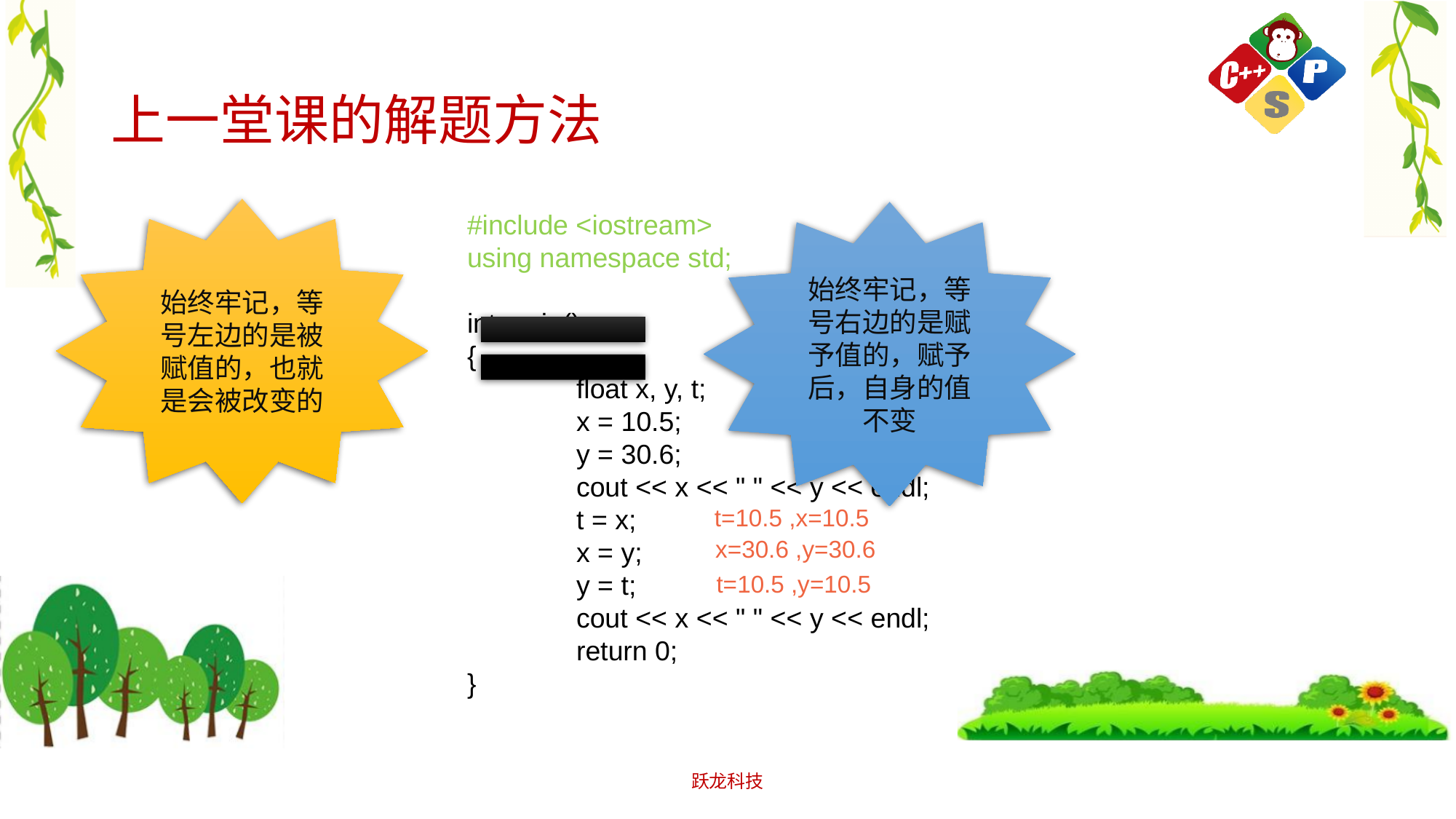

# 上一堂课的解题方法
始终牢记，等号左边的是被赋值的，也就是会被改变的
#include <iostream>
using namespace std;

int main()
{
	float x, y, t;
	x = 10.5;
	y = 30.6;
	cout << x << " " << y << endl;
	t = x;
	x = y;
	y = t;
	cout << x << " " << y << endl;
	return 0;
}
始终牢记，等号右边的是赋予值的，赋予后，自身的值不变

t=10.5 ,x=10.5
x=30.6 ,y=30.6
t=10.5 ,y=10.5
跃龙科技